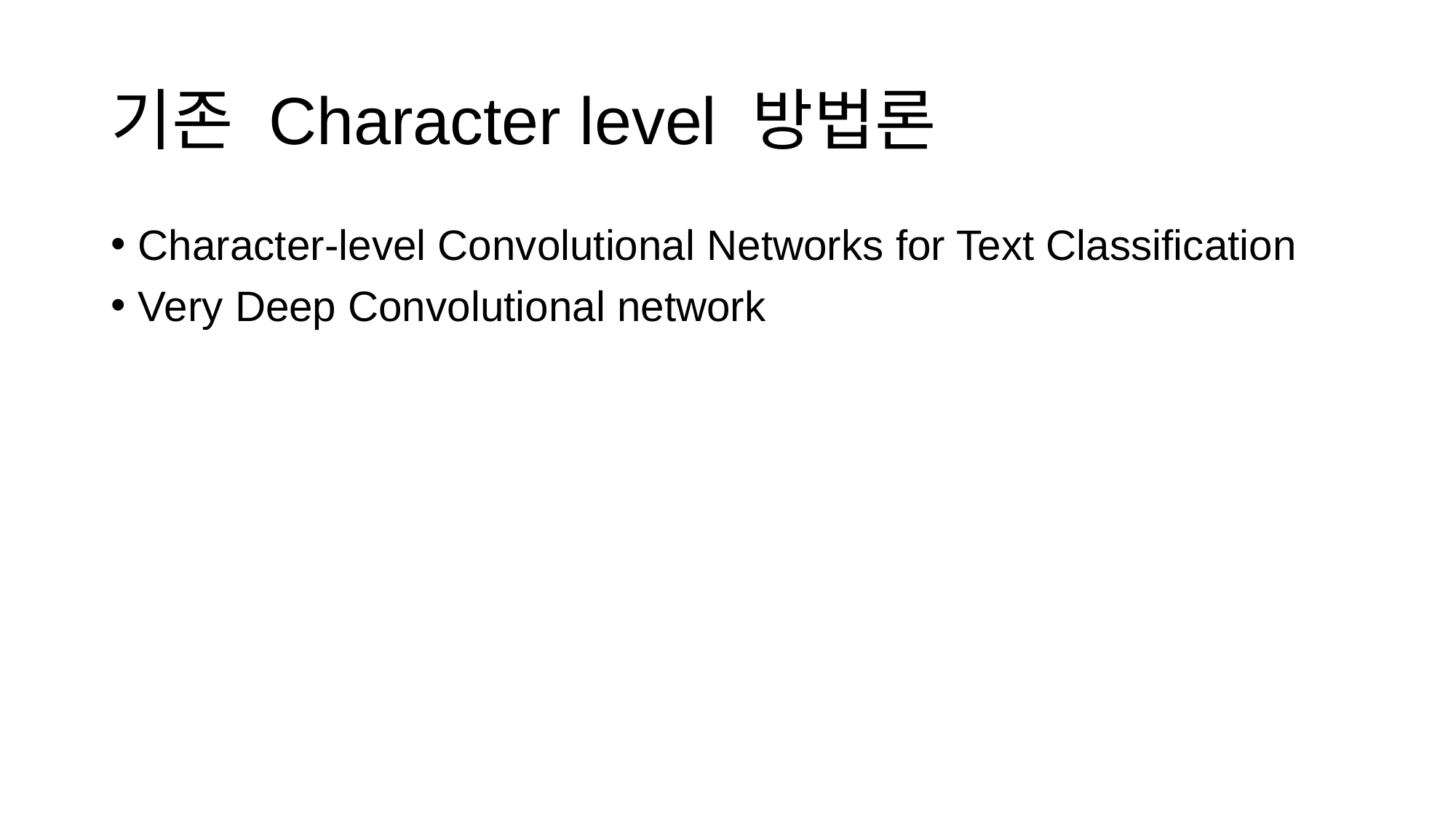

# 기존 Character level 방법론
Character-level Convolutional Networks for Text Classification
Very Deep Convolutional network